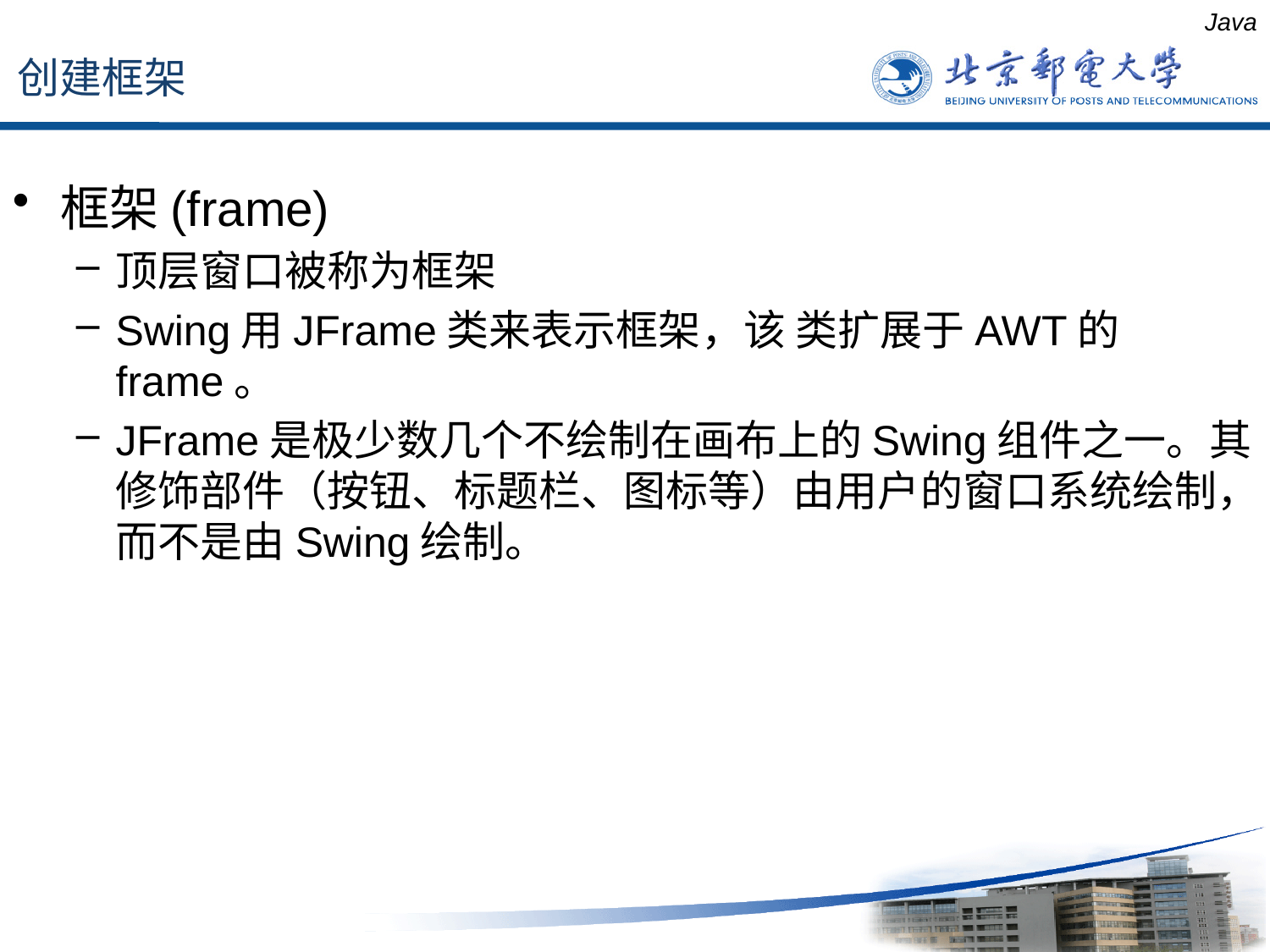

创建框架
Java
框架(frame)
顶层窗口被称为框架
Swing用JFrame类来表示框架，该 类扩展于AWT的frame。
JFrame是极少数几个不绘制在画布上的Swing组件之一。其修饰部件（按钮、标题栏、图标等）由用户的窗口系统绘制，而不是由Swing绘制。